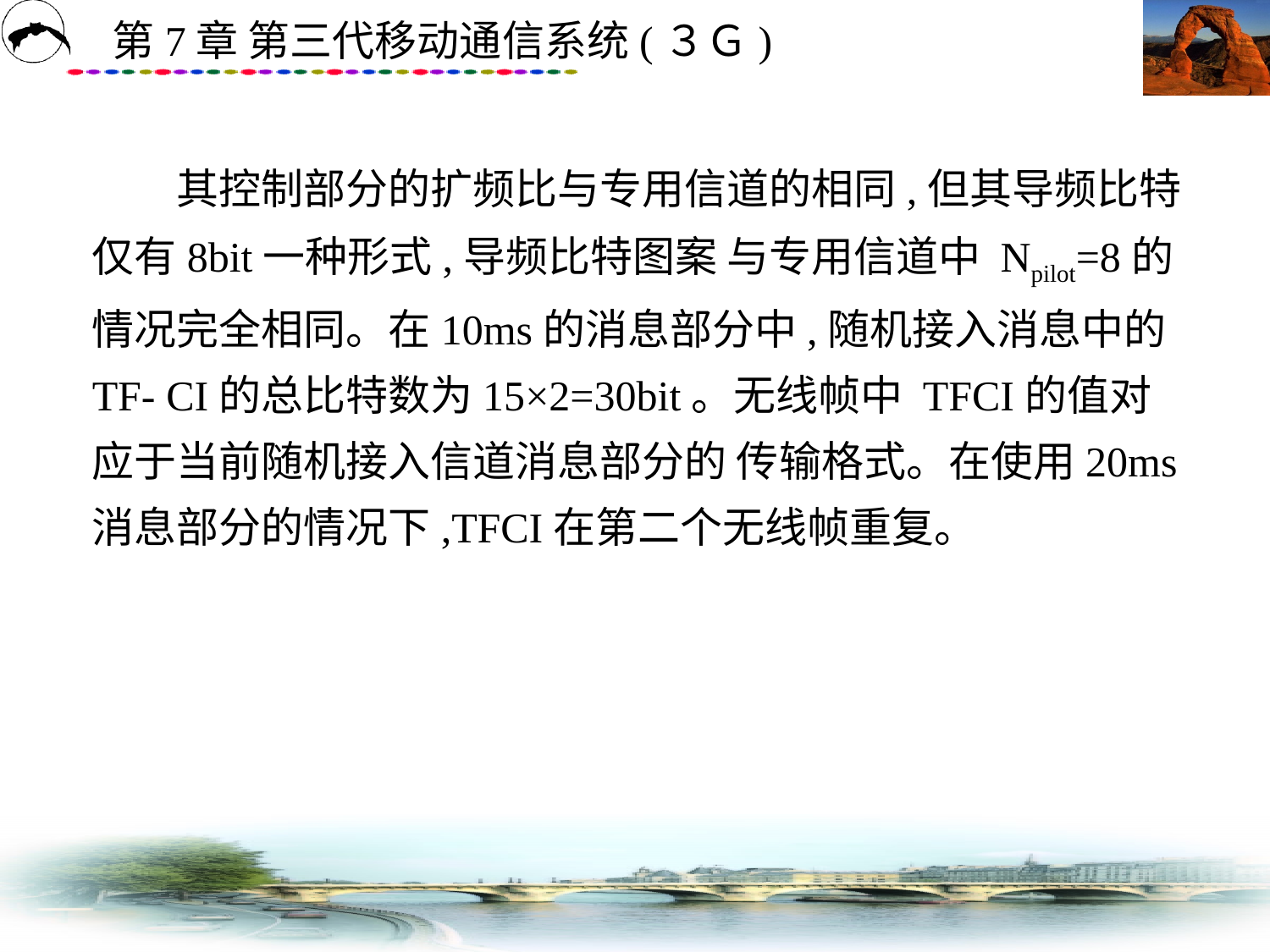

# 其控制部分的扩频比与专用信道的相同,但其导频比特仅有8bit一种形式,导频比特图案 与专用信道中 Npilot=8的情况完全相同。在10ms的消息部分中,随机接入消息中的 TF- CI的总比特数为15×2=30bit。无线帧中 TFCI的值对应于当前随机接入信道消息部分的 传输格式。在使用20ms消息部分的情况下,TFCI在第二个无线帧重复。